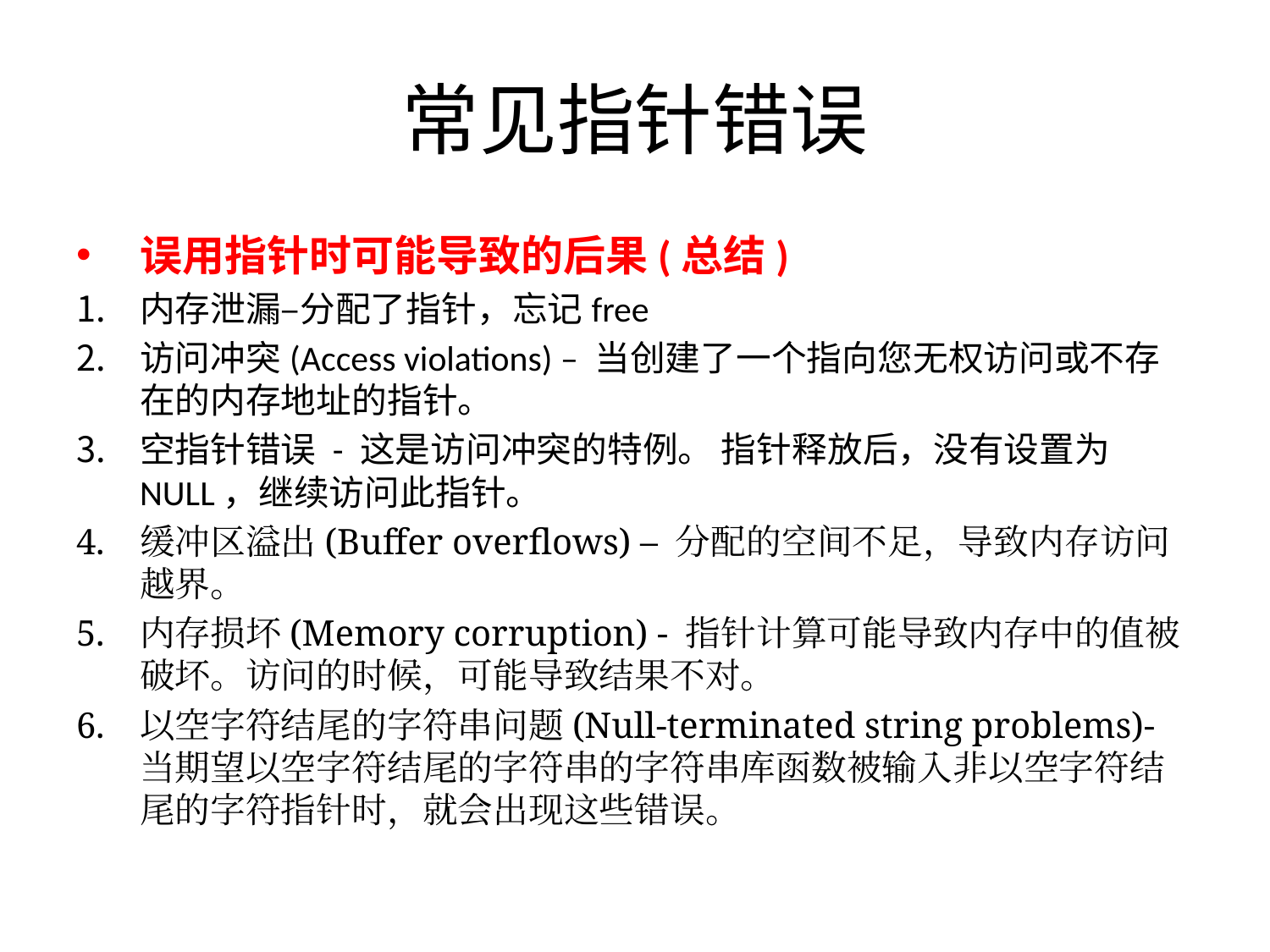

# 常见指针错误
误用指针时可能导致的后果(总结)
内存泄漏–分配了指针，忘记free
访问冲突(Access violations) – 当创建了一个指向您无权访问或不存在的内存地址的指针。
空指针错误 - 这是访问冲突的特例。 指针释放后，没有设置为NULL，继续访问此指针。
缓冲区溢出(Buffer overflows) – 分配的空间不足，导致内存访问越界。
内存损坏(Memory corruption) - 指针计算可能导致内存中的值被破坏。访问的时候，可能导致结果不对。
以空字符结尾的字符串问题(Null-terminated string problems)- 当期望以空字符结尾的字符串的字符串库函数被输入非以空字符结尾的字符指针时，就会出现这些错误。